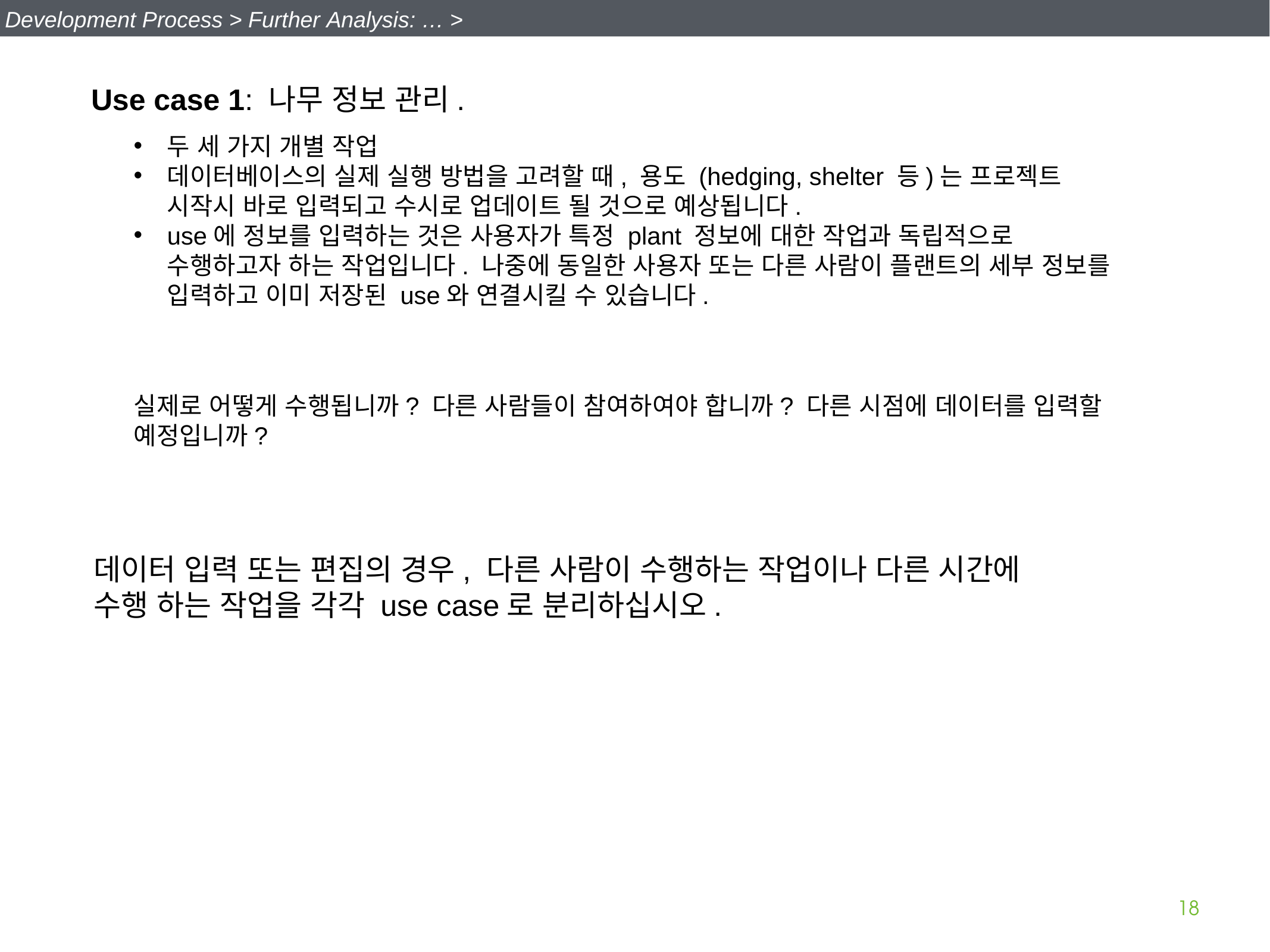

Development Process > Further Analysis: … >
Use case 1: 나무 정보 관리.
두 세 가지 개별 작업
데이터베이스의 실제 실행 방법을 고려할 때, 용도 (hedging, shelter 등)는 프로젝트 시작시 바로 입력되고 수시로 업데이트 될 것으로 예상됩니다.
use에 정보를 입력하는 것은 사용자가 특정 plant 정보에 대한 작업과 독립적으로 수행하고자 하는 작업입니다. 나중에 동일한 사용자 또는 다른 사람이 플랜트의 세부 정보를 입력하고 이미 저장된 use와 연결시킬 수 있습니다.
실제로 어떻게 수행됩니까? 다른 사람들이 참여하여야 합니까? 다른 시점에 데이터를 입력할 예정입니까?
데이터 입력 또는 편집의 경우, 다른 사람이 수행하는 작업이나 다른 시간에 수행 하는 작업을 각각 use case로 분리하십시오.
18